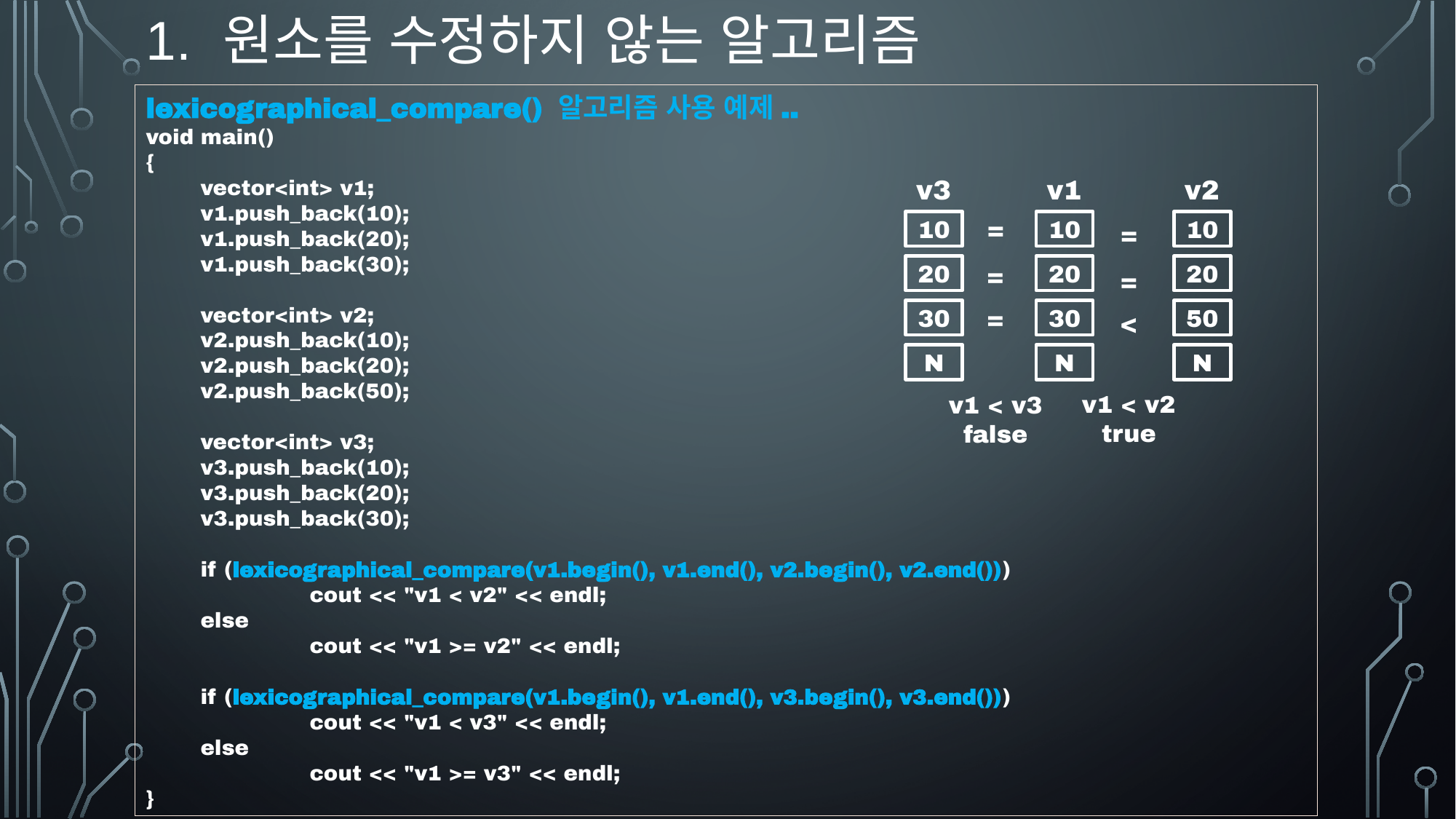

# 1. 원소를 수정하지 않는 알고리즘
lexicographical_compare() 알고리즘 사용 예제..
void main()
{
vector<int> v1;
v1.push_back(10);
v1.push_back(20);
v1.push_back(30);

vector<int> v2;
v2.push_back(10);
v2.push_back(20);
v2.push_back(50);

vector<int> v3;
v3.push_back(10);
v3.push_back(20);
v3.push_back(30);

if (lexicographical_compare(v1.begin(), v1.end(), v2.begin(), v2.end()))
	cout << "v1 < v2" << endl;
else
	cout << "v1 >= v2" << endl;

if (lexicographical_compare(v1.begin(), v1.end(), v3.begin(), v3.end()))
	cout << "v1 < v3" << endl;
else
	cout << "v1 >= v3" << endl;
}
v3
v1
v2
=
10
10
10
=
=
20
20
20
=
=
30
30
50
<
N
N
N
v1 < v2
true
v1 < v3
false